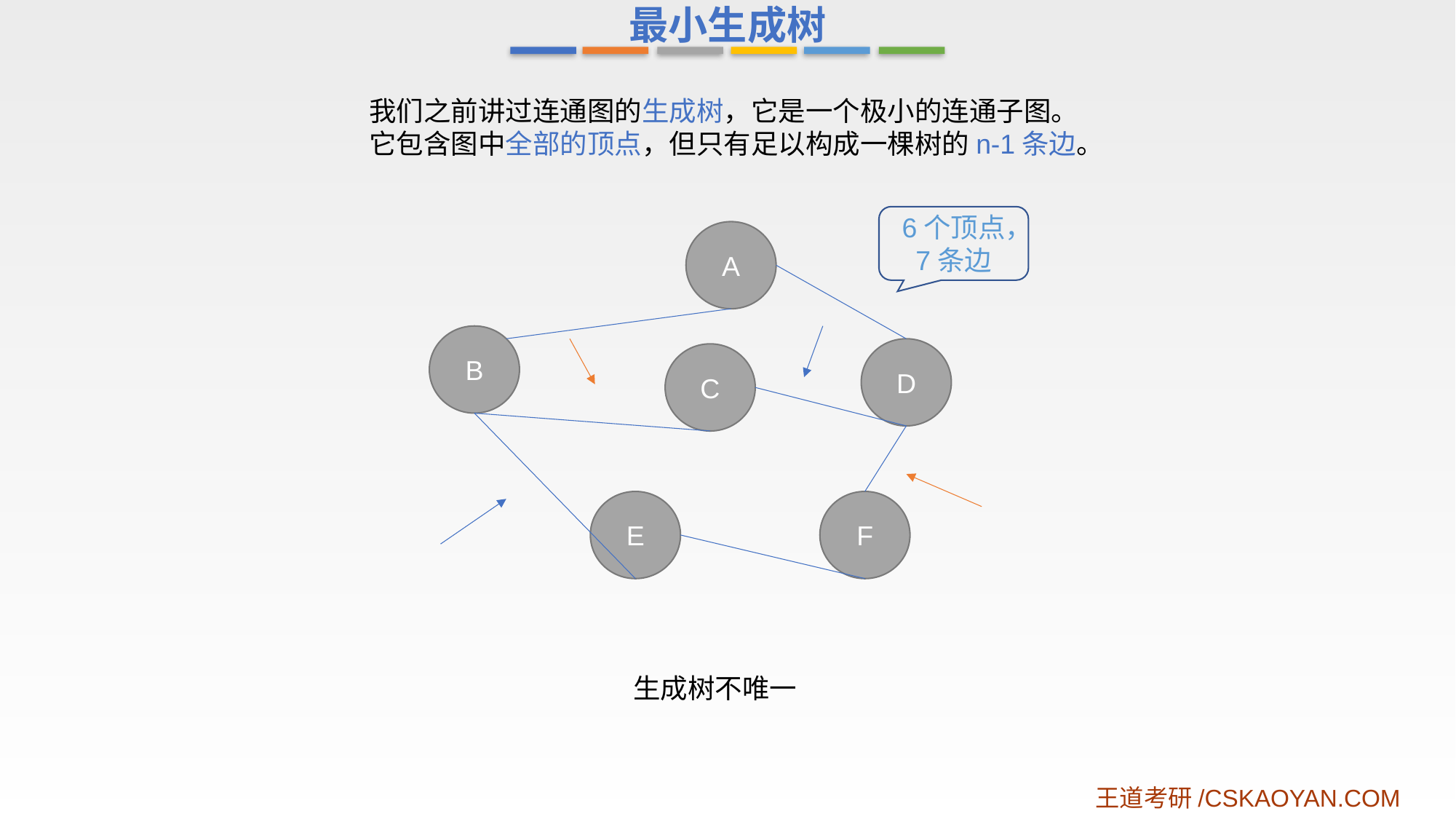

最小生成树

我们之前讲过连通图的生成树，它是一个极小的连通子图。
它包含图中全部的顶点，但只有足以构成一棵树的n-1条边。

6个顶点，7条边
A
B
D
C
E
F
生成树不唯一
王道考研/CSKAOYAN.COM